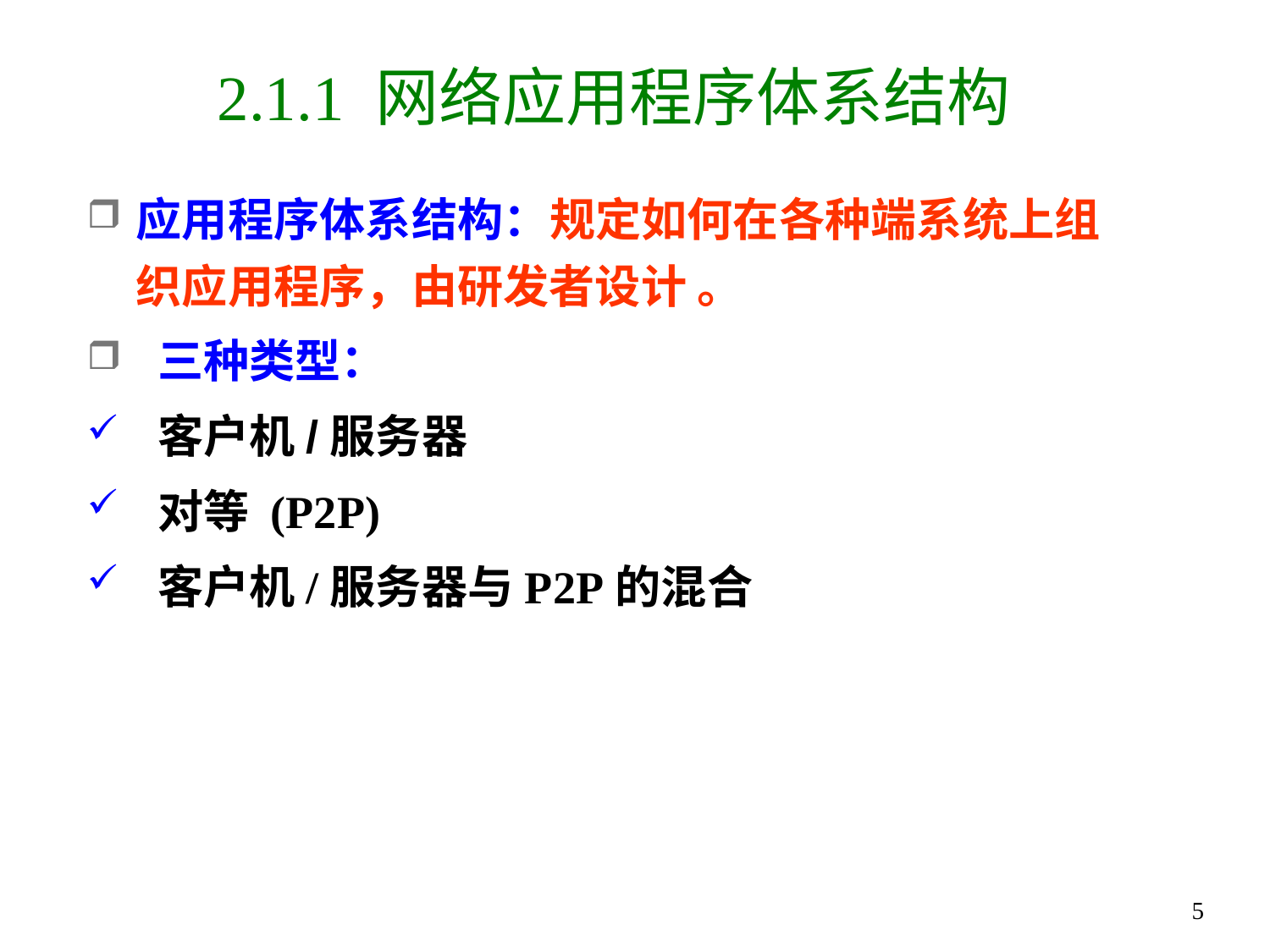

# 2.1.1 网络应用程序体系结构
应用程序体系结构：规定如何在各种端系统上组织应用程序，由研发者设计 。
 三种类型：
 客户机/服务器
 对等 (P2P)
 客户机/服务器与P2P的混合
5